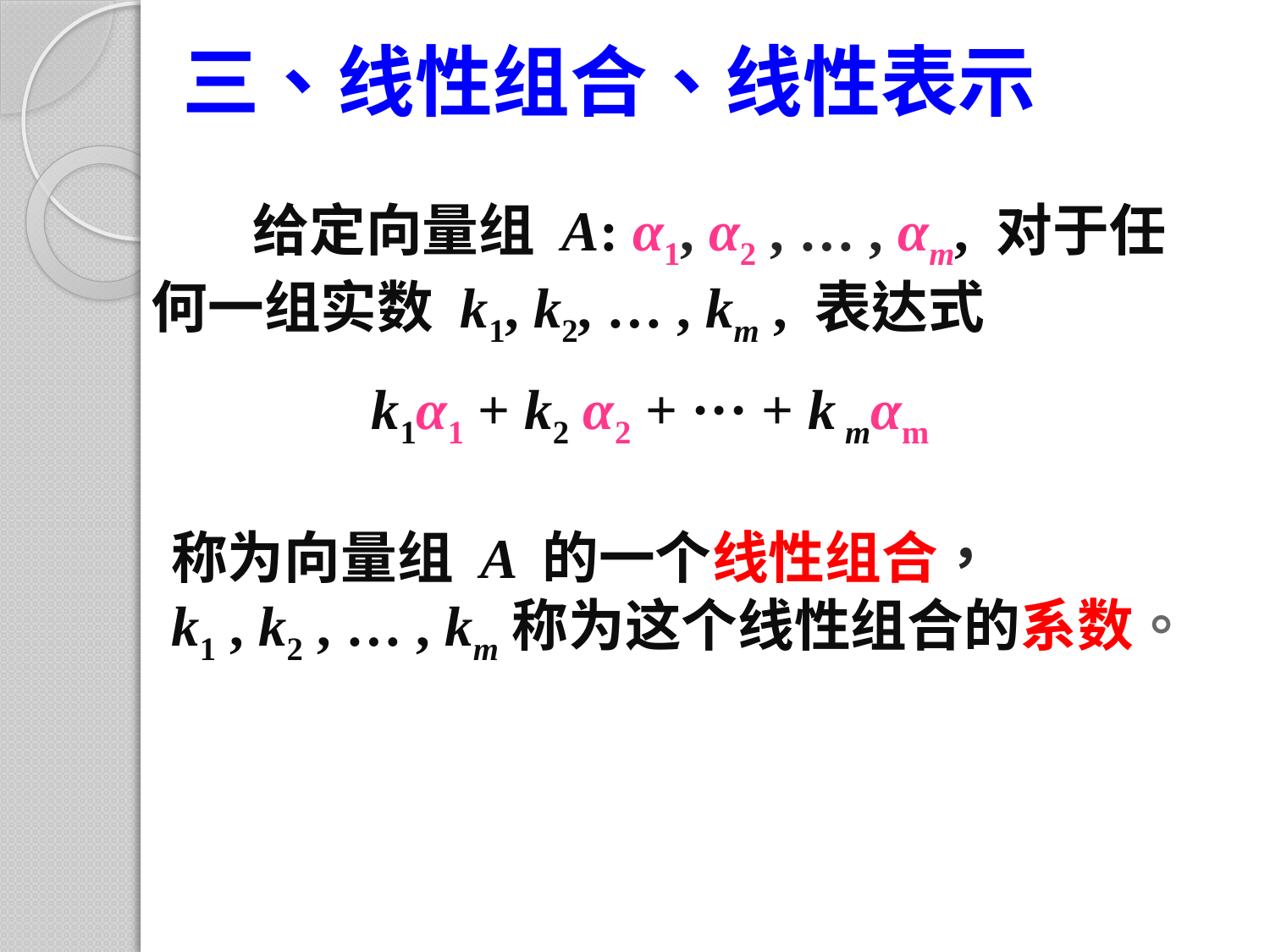

# 三、线性组合、线性表示
        给定向量组 A: α1, α2 , … , αm, 对于任何一组实数 k1, k2, … , km , 表达式

k1α1 + k2 α2 + ··· + k mαm
称为向量组 A 的一个线性组合，
k1 , k2 , … , km称为这个线性组合的系数。